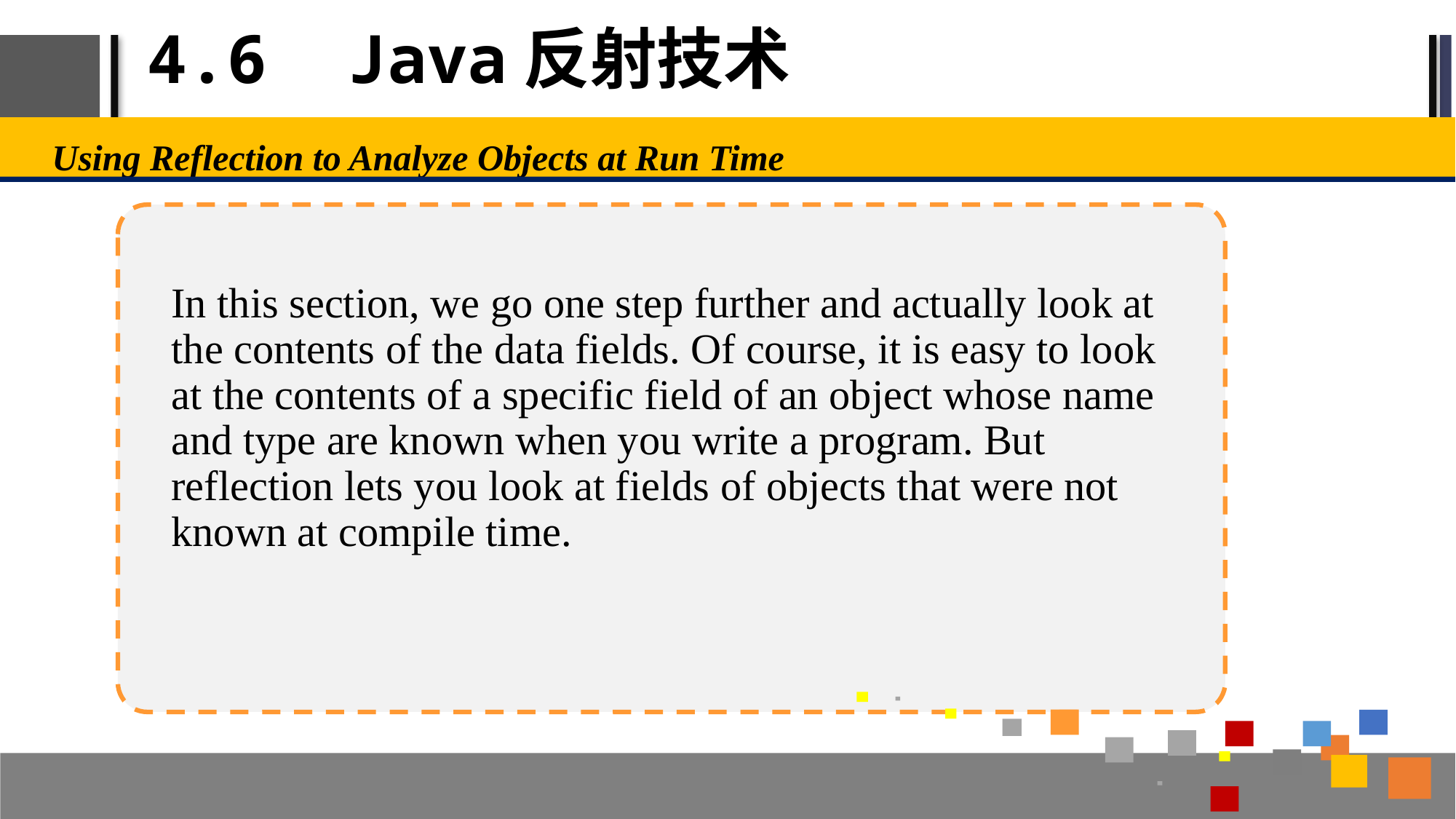

# 4.6  Java反射技术

Using Reflection to Analyze Objects at Run Time

In this section, we go one step further and actually look at the contents of the data fields. Of course, it is easy to look at the contents of a specific field of an object whose name and type are known when you write a program. But reflection lets you look at fields of objects that were not known at compile time.